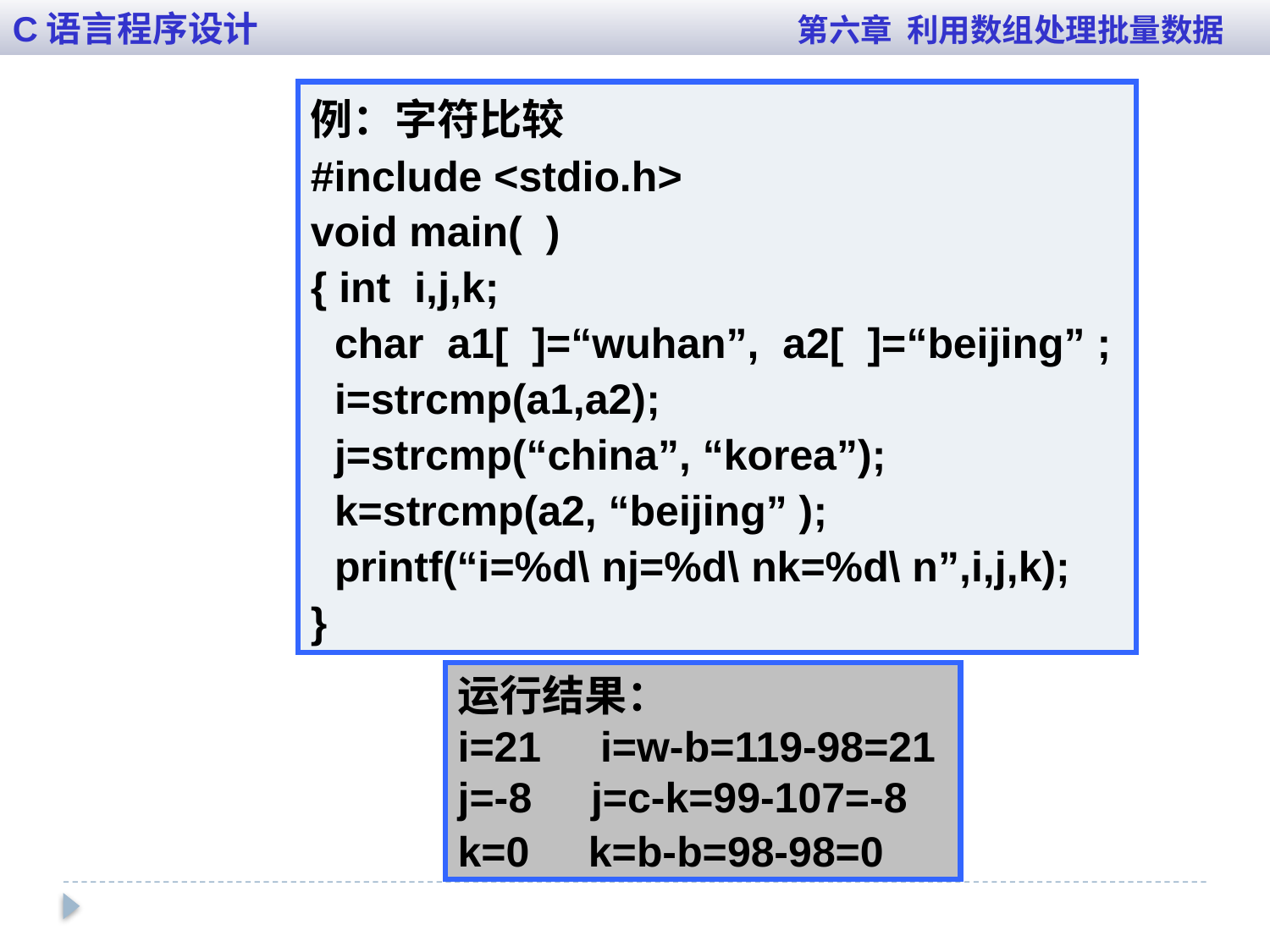

C语言程序设计                                                                   第六章  利用数组处理批量数据
例：字符比较
#include <stdio.h>
void main(  )
{ int  i,j,k;
  char  a1[  ]=“wuhan”,  a2[  ]=“beijing” ;
  i=strcmp(a1,a2);
  j=strcmp(“china”, “korea”);
  k=strcmp(a2, “beijing” );
  printf(“i=%d\ nj=%d\ nk=%d\ n”,i,j,k);
}
运行结果：
i=21     i=w-b=119-98=21
j=-8     j=c-k=99-107=-8
k=0     k=b-b=98-98=0